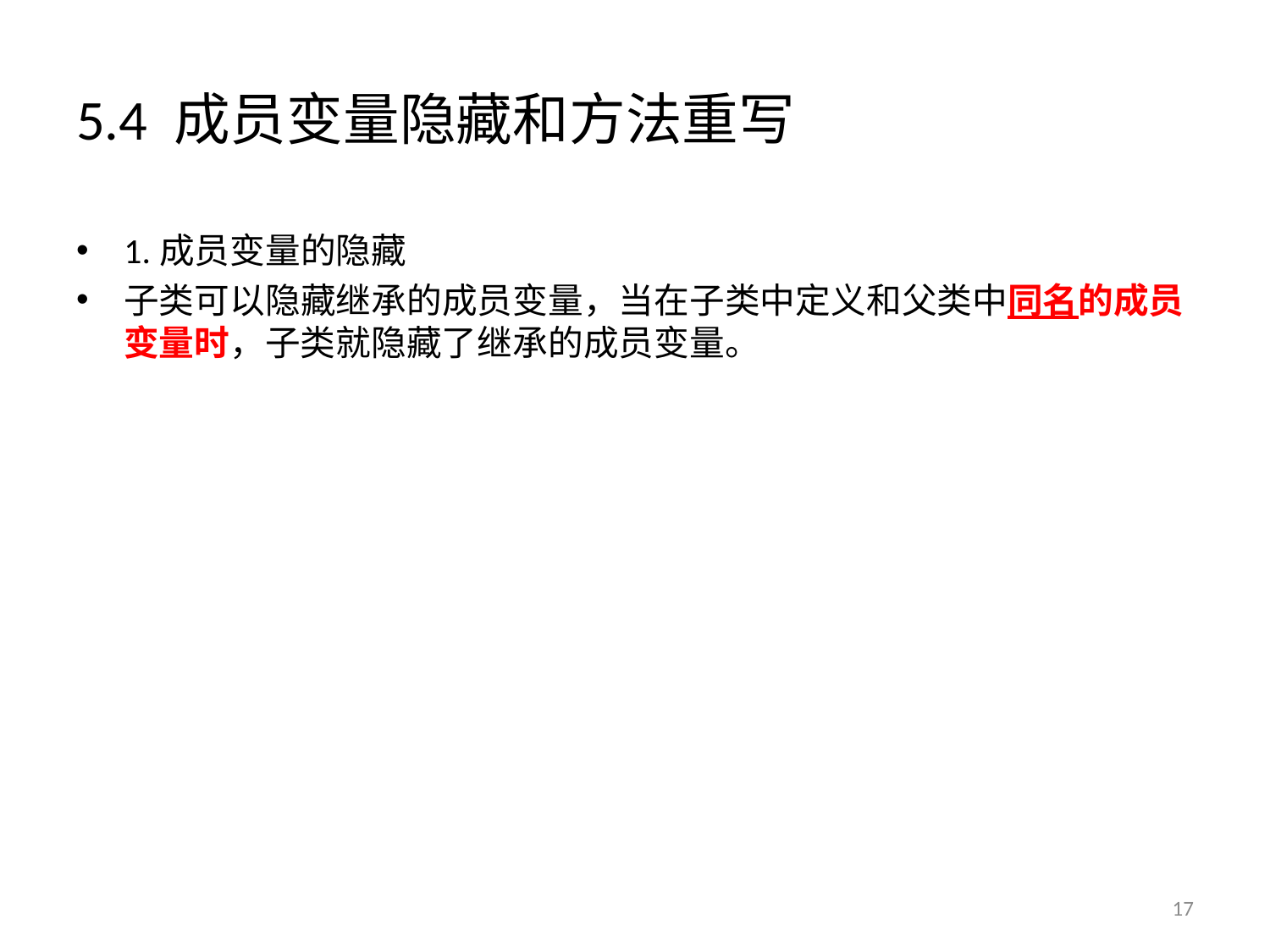

# 5.4 成员变量隐藏和方法重写
1.成员变量的隐藏
子类可以隐藏继承的成员变量，当在子类中定义和父类中同名的成员变量时，子类就隐藏了继承的成员变量。
17